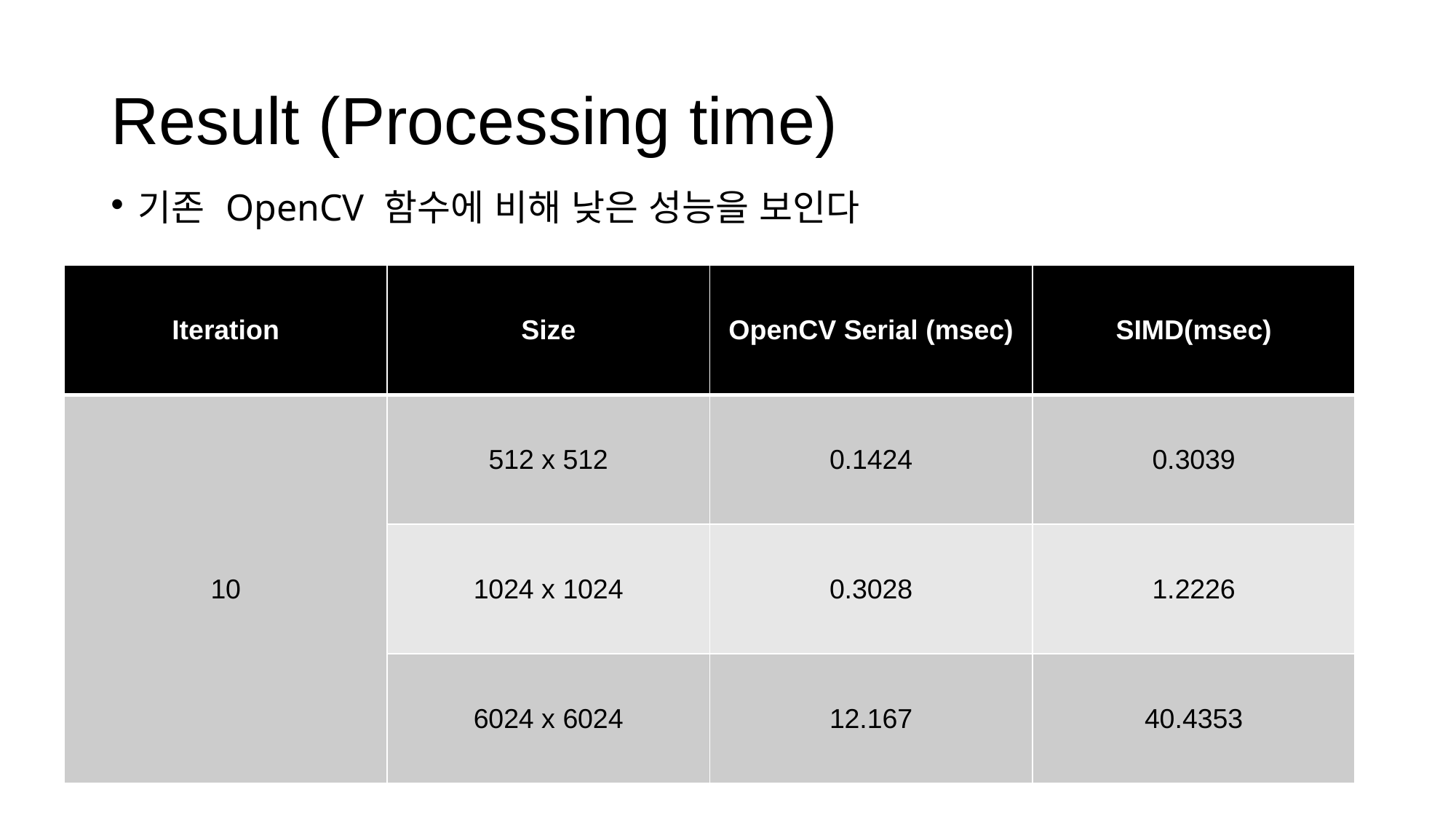

# Result (Processing time)
기존 OpenCV 함수에 비해 낮은 성능을 보인다
| Iteration | Size | OpenCV Serial (msec) | SIMD(msec) |
| --- | --- | --- | --- |
| 10 | 512 x 512 | 0.1424 | 0.3039 |
|  | 1024 x 1024 | 0.3028 | 1.2226 |
|  | 6024 x 6024 | 12.167 | 40.4353 |